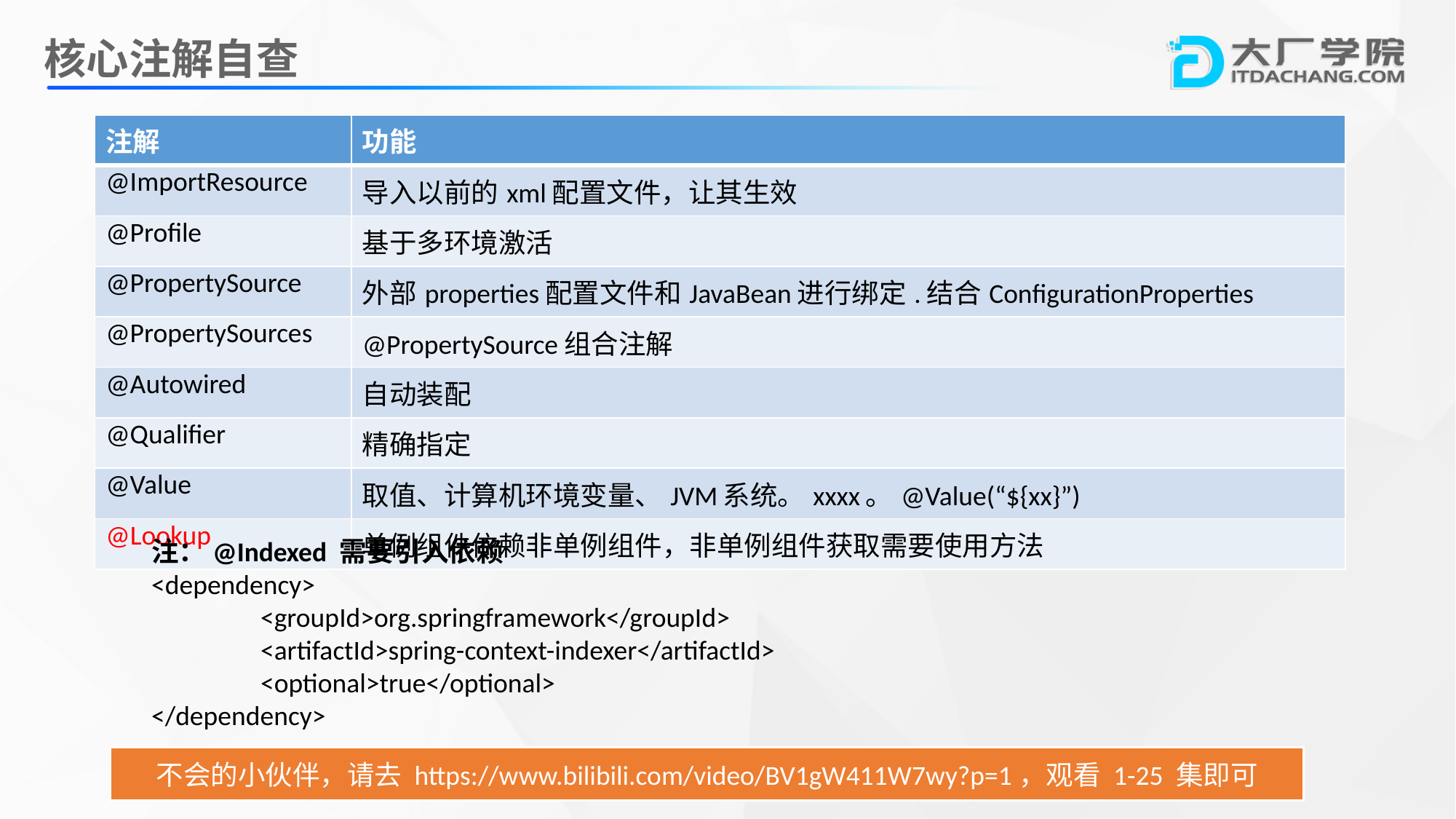

# 核心注解自查
| 注解 | 功能 |
| --- | --- |
| @ImportResource | 导入以前的xml配置文件，让其生效 |
| @Profile | 基于多环境激活 |
| @PropertySource | 外部properties配置文件和JavaBean进行绑定.结合ConfigurationProperties |
| @PropertySources | @PropertySource组合注解 |
| @Autowired | 自动装配 |
| @Qualifier | 精确指定 |
| @Value | 取值、计算机环境变量、JVM系统。xxxx。@Value(“${xx}”) |
| @Lookup | 单例组件依赖非单例组件，非单例组件获取需要使用方法 |
注：@Indexed 需要引入依赖
<dependency>
	<groupId>org.springframework</groupId>
	<artifactId>spring-context-indexer</artifactId>
	<optional>true</optional>
</dependency>
不会的小伙伴，请去 https://www.bilibili.com/video/BV1gW411W7wy?p=1，观看 1-25 集即可